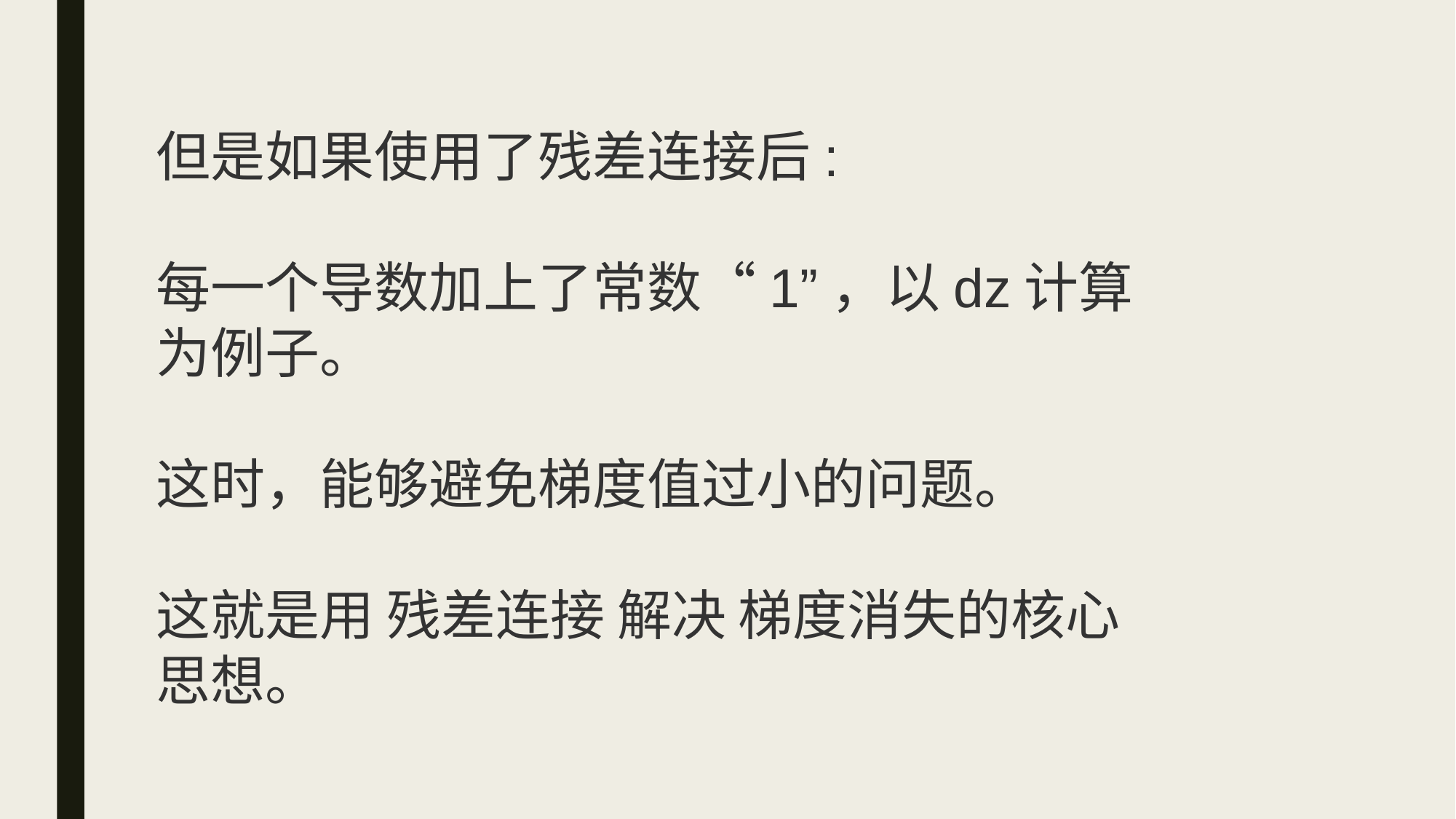

但是如果使用了残差连接后:

每一个导数加上了常数“1”，以dz计算为例子。

这时，能够避免梯度值过小的问题。

这就是用 残差连接 解决 梯度消失的核心思想。